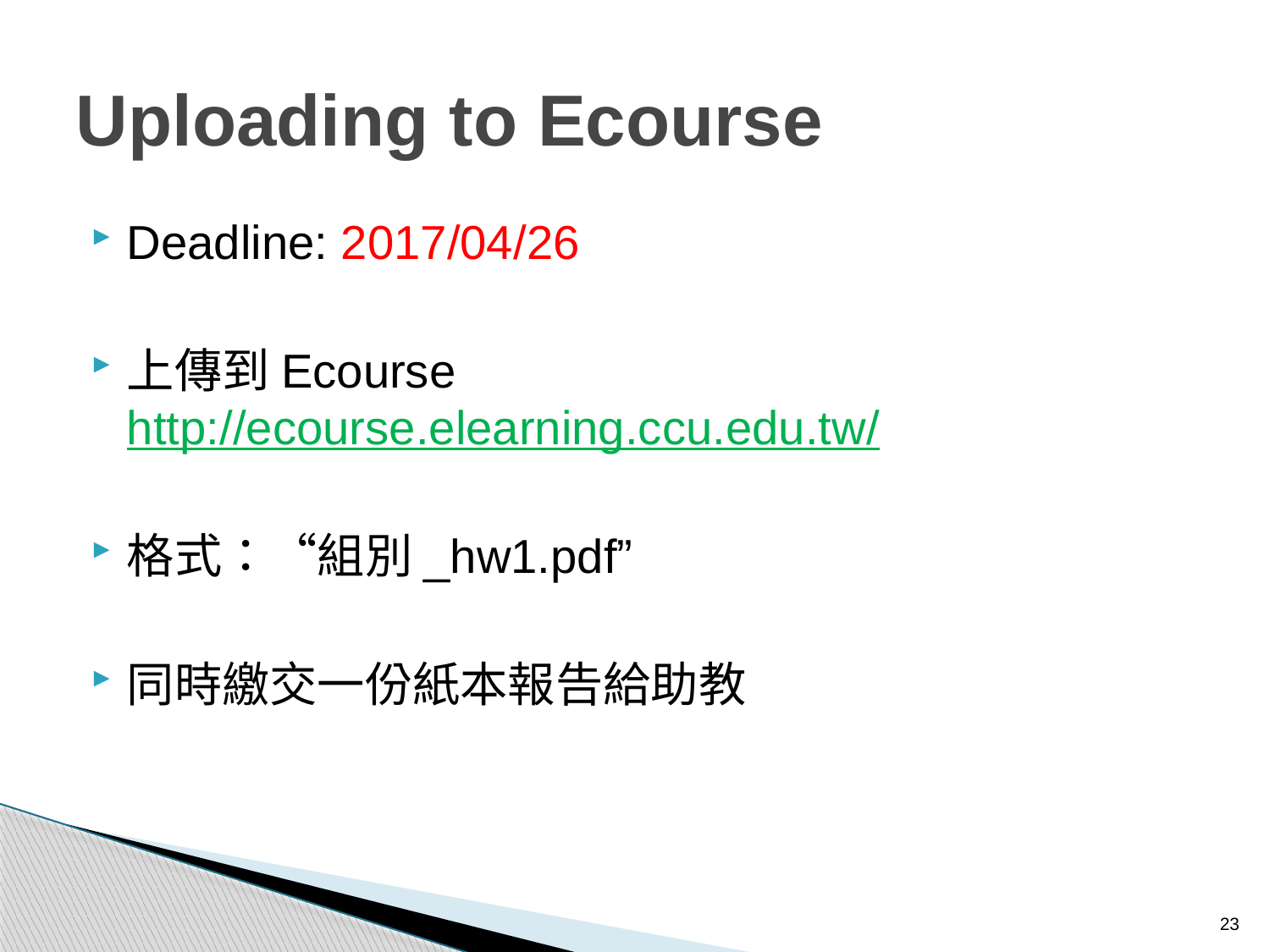

# Uploading to Ecourse
Deadline: 2017/04/26

上傳到Ecourse
http://ecourse.elearning.ccu.edu.tw/

格式：“組別_hw1.pdf”

同時繳交一份紙本報告給助教

23